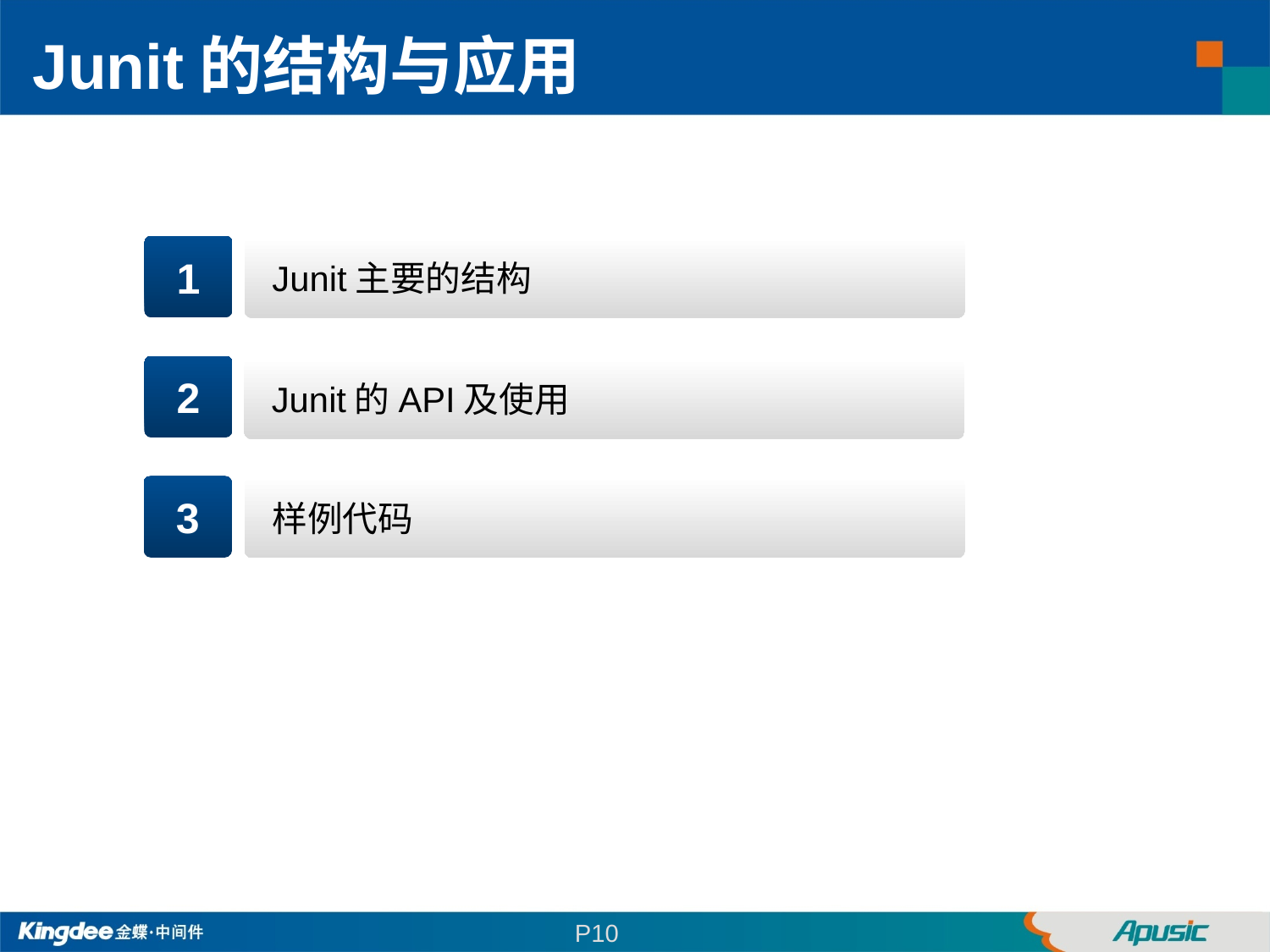

Junit的结构与应用

1
Junit主要的结构
2
Junit的API及使用
3
样例代码